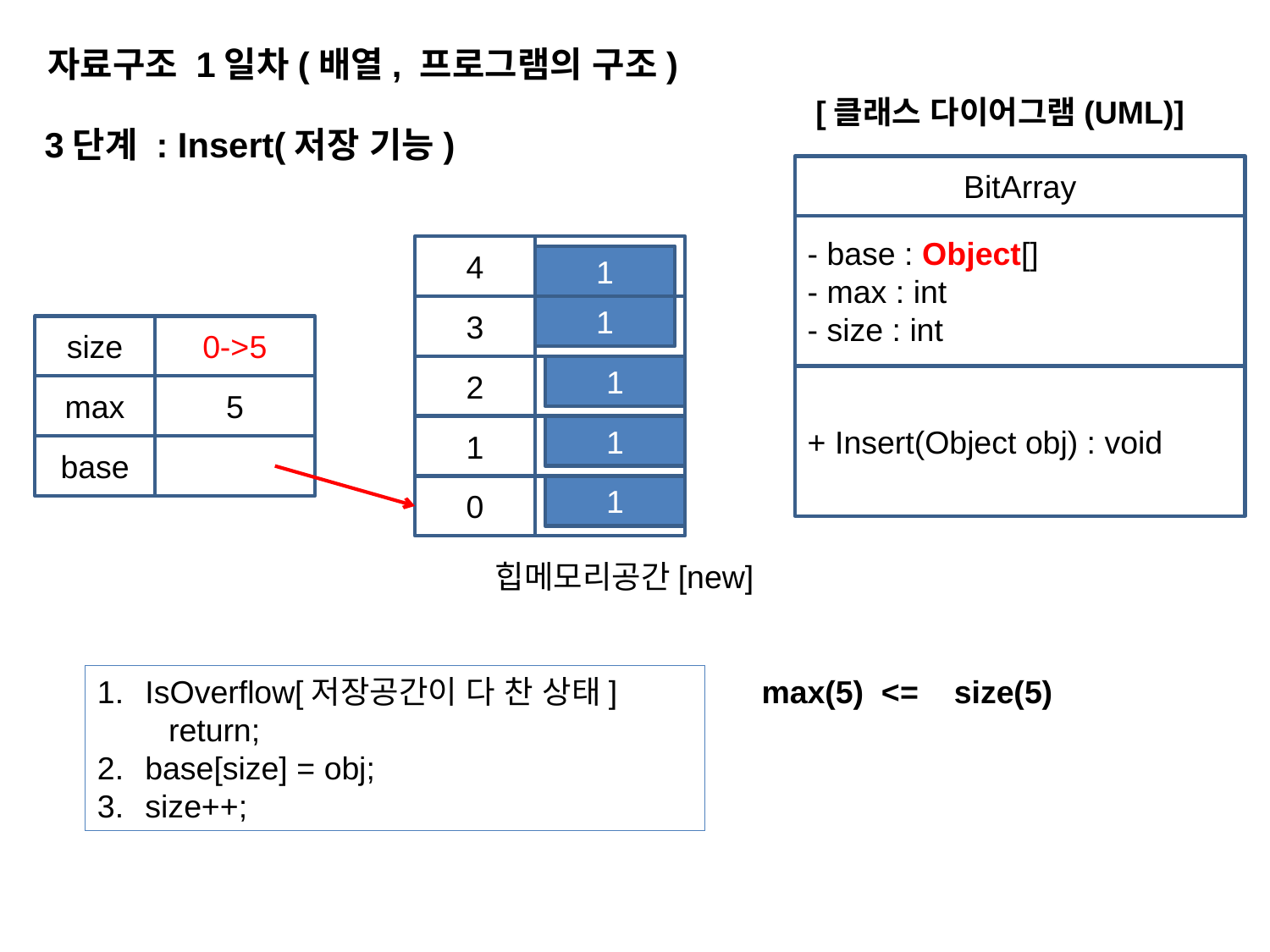

자료구조 1일차(배열, 프로그램의 구조)
[클래스 다이어그램(UML)]
3단계 : Insert(저장 기능)
BitArray
- base : Object[]
- max : int
- size : int
4

1
3

1
size
0->5
2

1
+ Insert(Object obj) : void
max
5
1

1
base

0

1
힙메모리공간[new]
IsOverflow[저장공간이 다 찬 상태]
        return;
base[size] = obj;
size++;
max(5)  <=    size(5)